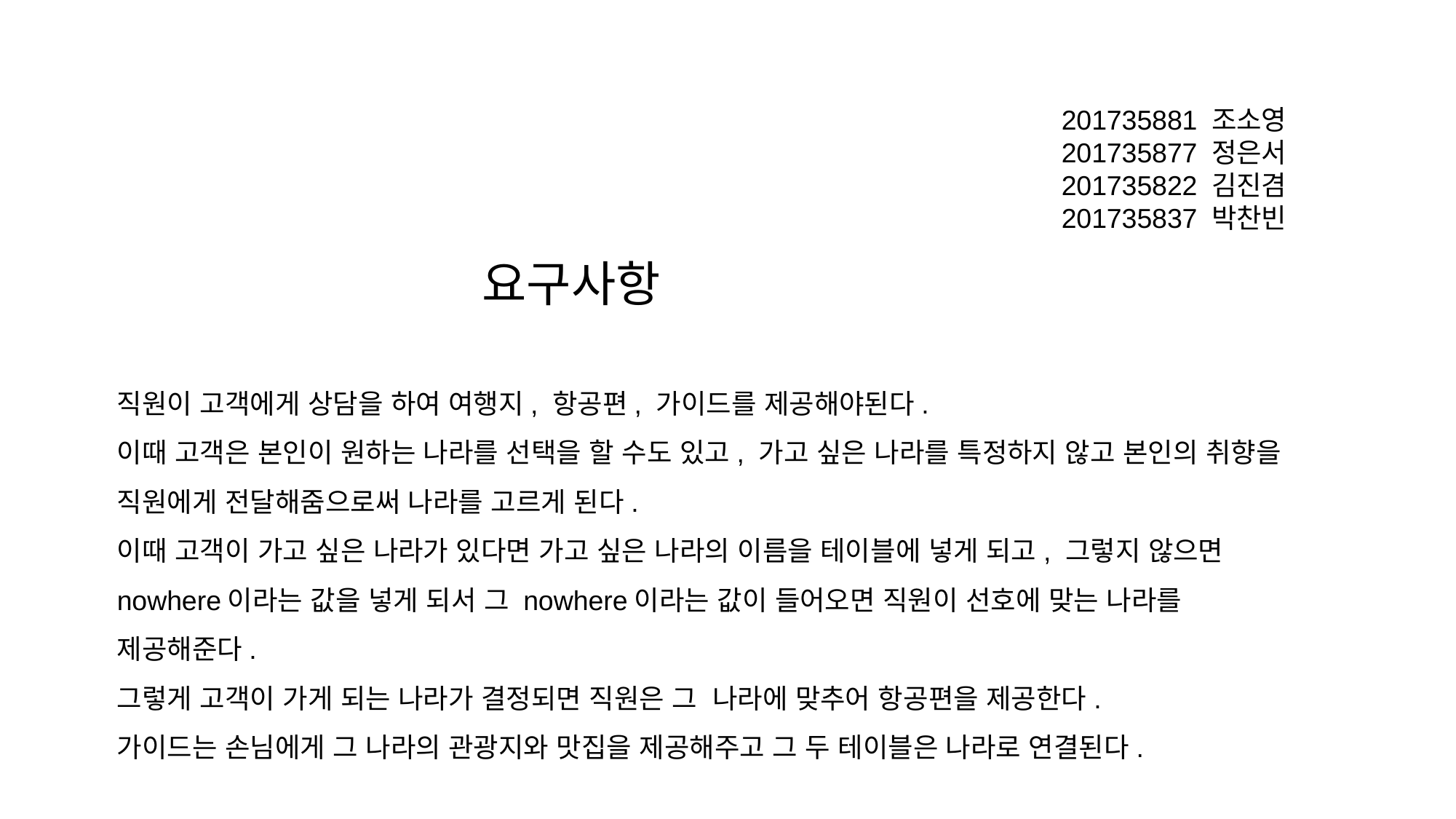

201735881 조소영
			201735877 정은서
			201735822 김진겸
			201735837 박찬빈
			     요구사항

직원이 고객에게 상담을 하여 여행지, 항공편, 가이드를 제공해야된다.
이때 고객은 본인이 원하는 나라를 선택을 할 수도 있고, 가고 싶은 나라를 특정하지 않고 본인의 취향을 직원에게 전달해줌으로써 나라를 고르게 된다.
이때 고객이 가고 싶은 나라가 있다면 가고 싶은 나라의 이름을 테이블에 넣게 되고, 그렇지 않으면 nowhere이라는 값을 넣게 되서 그 nowhere이라는 값이 들어오면 직원이 선호에 맞는 나라를 제공해준다.
그렇게 고객이 가게 되는 나라가 결정되면 직원은 그  나라에 맞추어 항공편을 제공한다.
가이드는 손님에게 그 나라의 관광지와 맛집을 제공해주고 그 두 테이블은 나라로 연결된다.